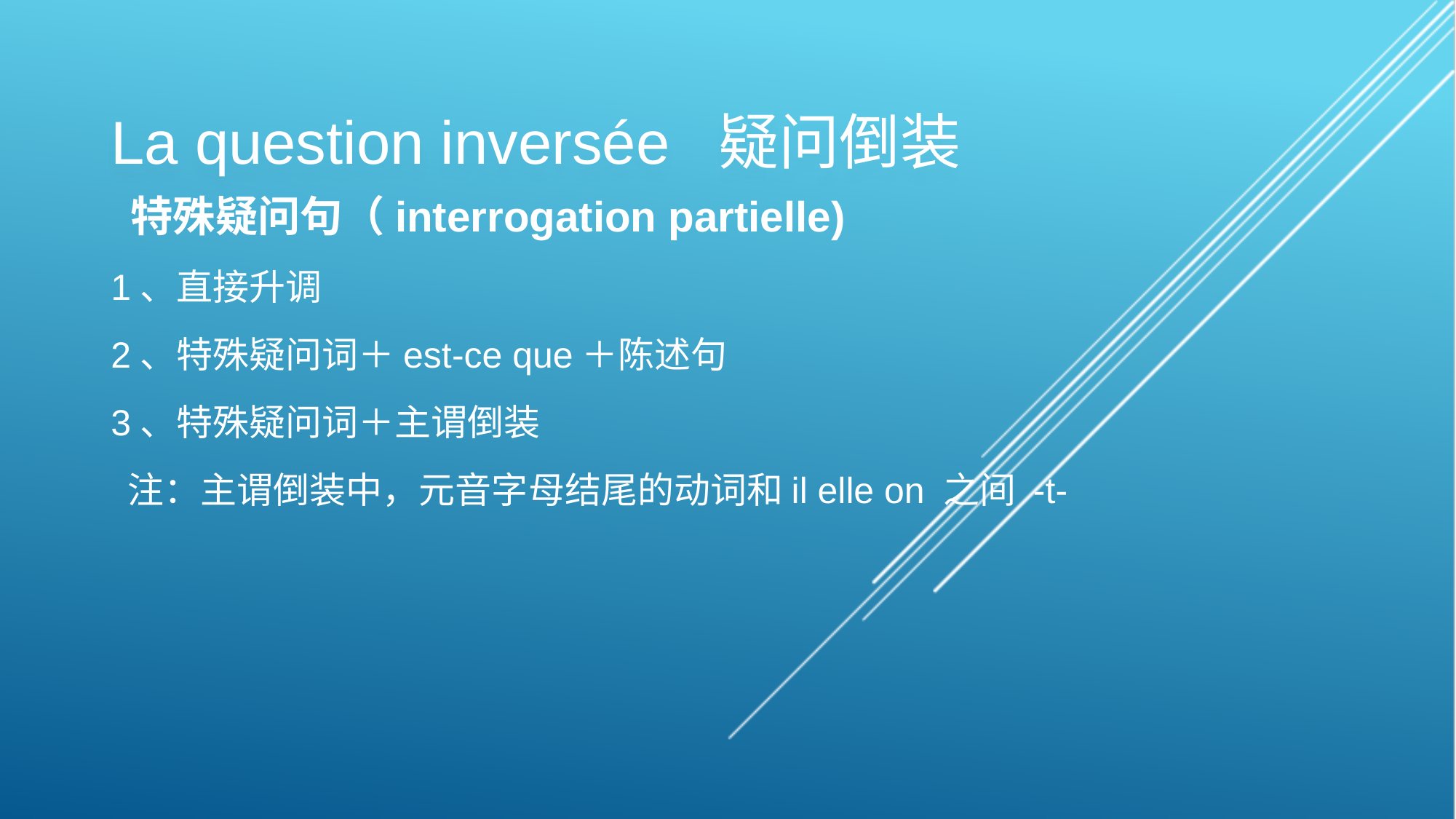

# La question inversée  疑问倒装
 特殊疑问句（interrogation partielle)
1、直接升调
2、特殊疑问词＋est-ce que＋陈述句
3、特殊疑问词＋主谓倒装
 注：主谓倒装中，元音字母结尾的动词和il elle on 之间 -t-